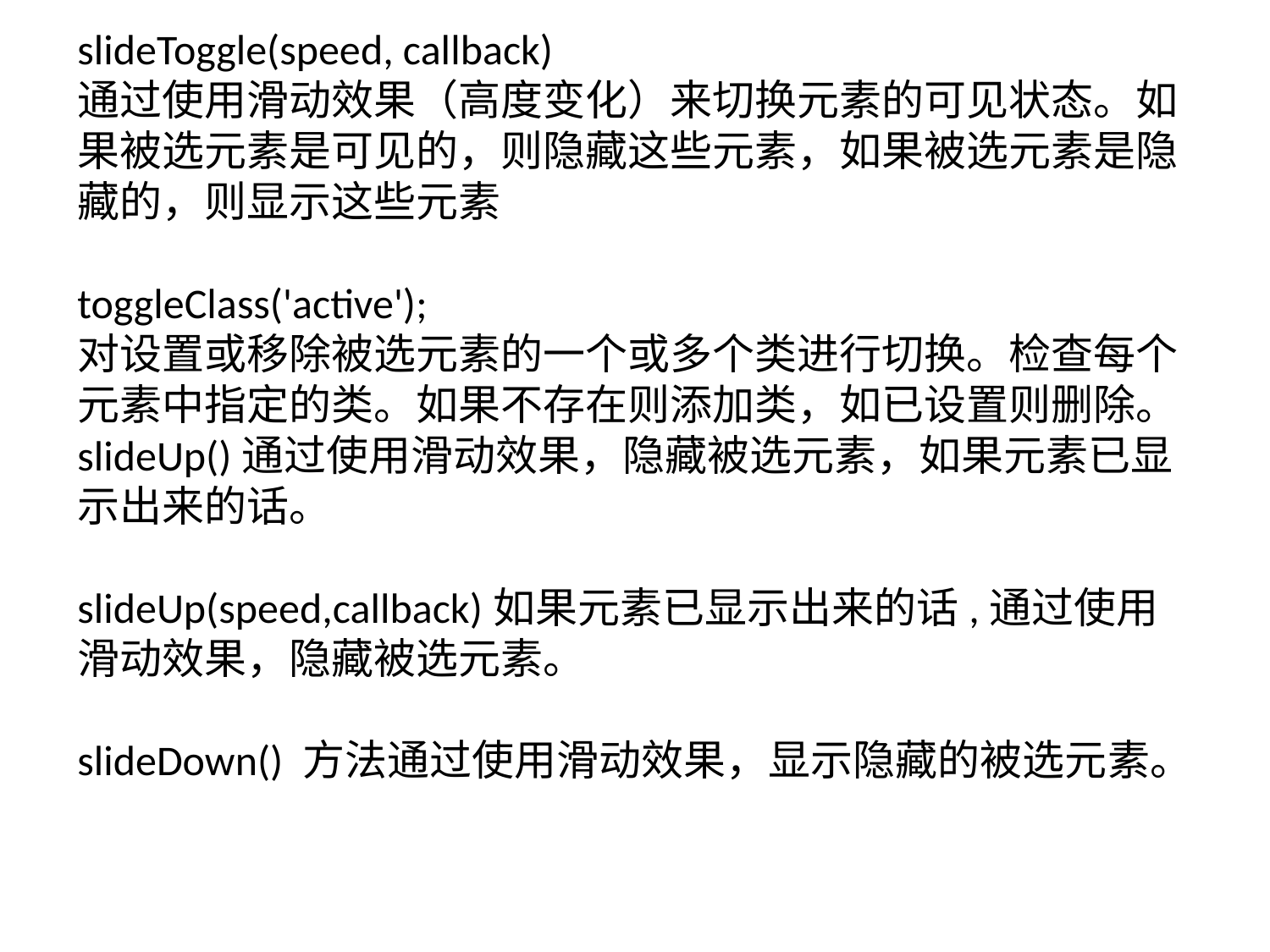

# Title
slideToggle(speed, callback)
通过使用滑动效果（高度变化）来切换元素的可见状态。如果被选元素是可见的，则隐藏这些元素，如果被选元素是隐藏的，则显示这些元素

toggleClass('active');
对设置或移除被选元素的一个或多个类进行切换。检查每个元素中指定的类。如果不存在则添加类，如已设置则删除。
slideUp()通过使用滑动效果，隐藏被选元素，如果元素已显示出来的话。

slideUp(speed,callback)如果元素已显示出来的话,通过使用滑动效果，隐藏被选元素。

slideDown() 方法通过使用滑动效果，显示隐藏的被选元素。